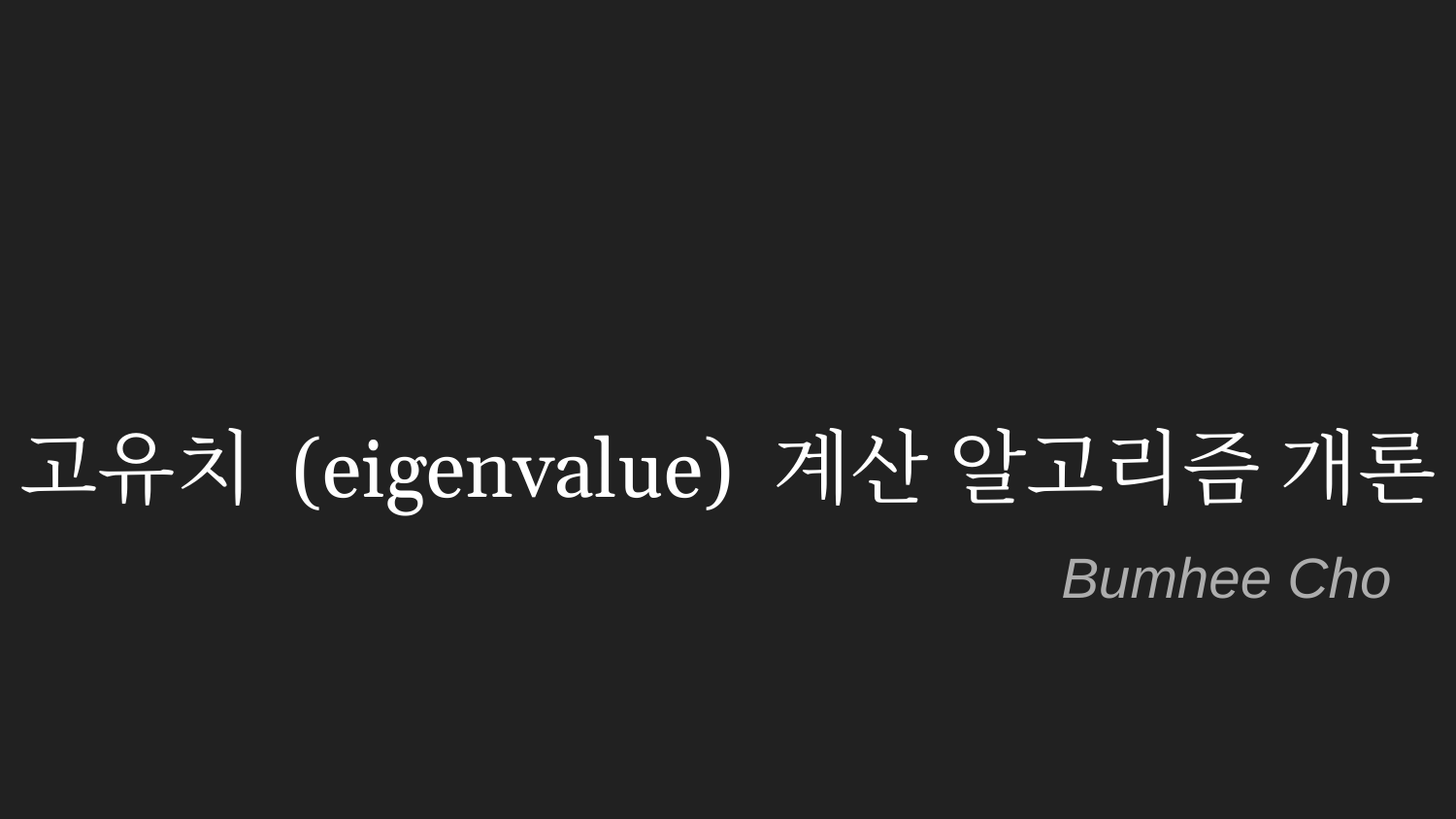

고유치 (eigenvalue) 계산 알고리즘 개론
Bumhee Cho